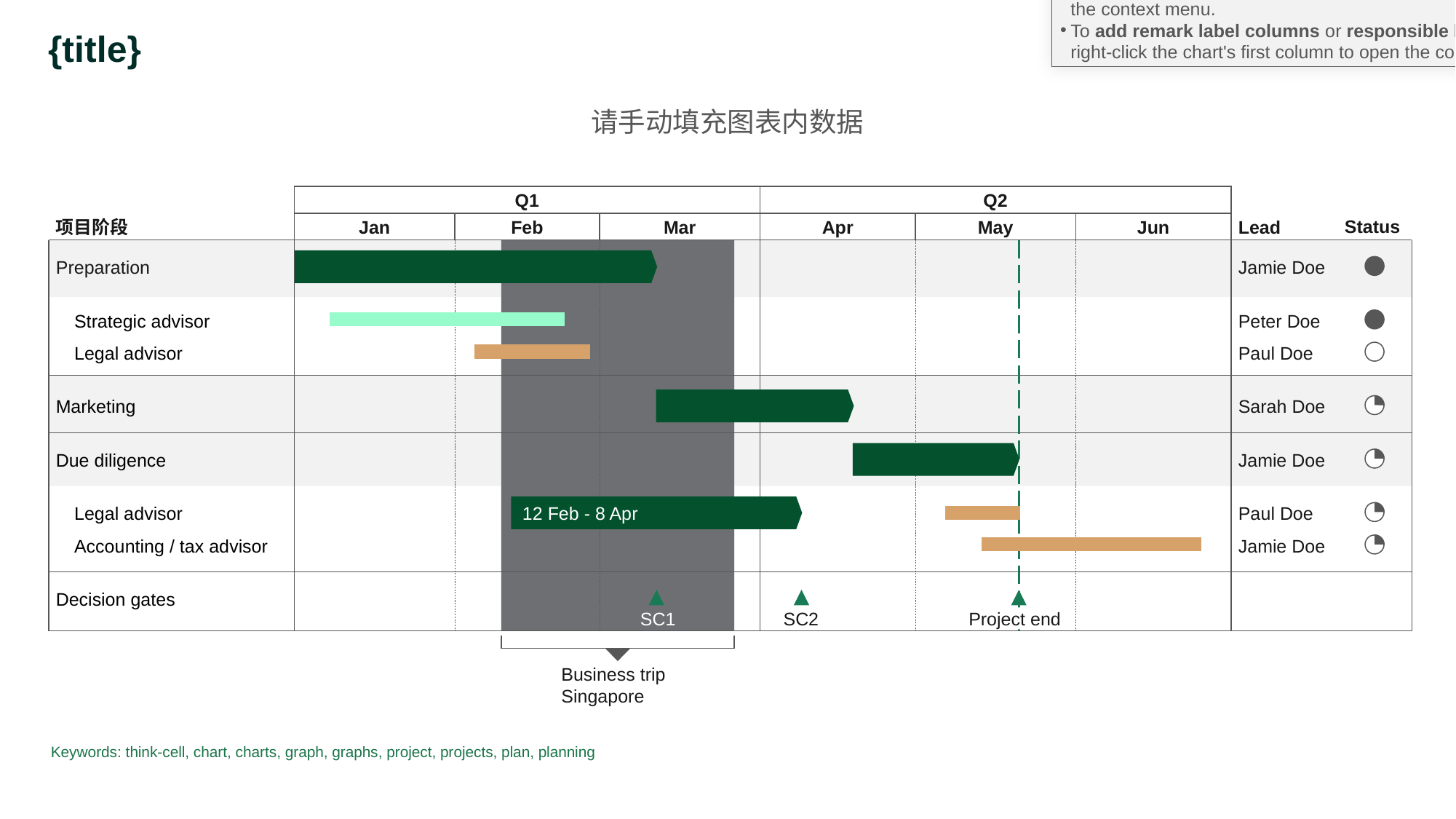

This slide contains a think-cell Gantt chart.
To open the calendar, double-click the calendar scale.
To add timeline items, right-click the body of the chart to open the context menu.
To add remark label columns or responsible label columns, right-click the chart's first column to open the context menu.
# {title}
请手动填充图表内数据
Q1
Q2
Jan
Feb
Mar
Apr
May
Jun
项目阶段
Lead
Status

Preparation
Jamie Doe

Strategic advisor
Peter Doe

Legal advisor
Paul Doe

Marketing
Sarah Doe

Due diligence
Jamie Doe

12 Feb - 8 Apr
Legal advisor
Paul Doe

Accounting / tax advisor
Jamie Doe

Decision gates

SC1
SC2
Project end

Business trip
Singapore
Keywords: think-cell, chart, charts, graph, graphs, project, projects, plan, planning